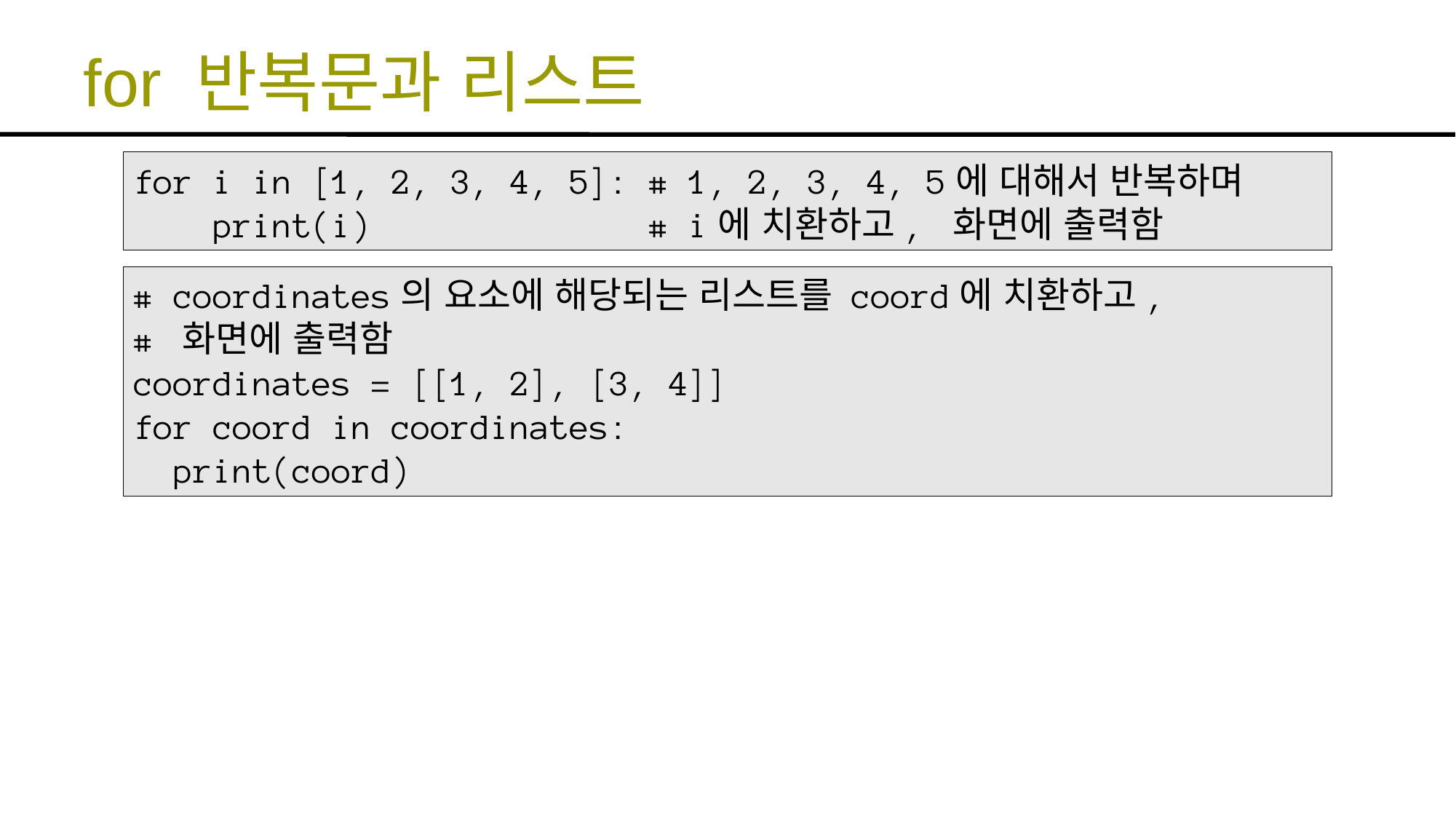

# for 반복문과 리스트

for i in [1, 2, 3, 4, 5]: # 1, 2, 3, 4, 5에 대해서 반복하며
    print(i)              # i에 치환하고, 화면에 출력함
# coordinates의 요소에 해당되는 리스트를 coord에 치환하고,
# 화면에 출력함
coordinates = [[1, 2], [3, 4]]
for coord in coordinates:
  print(coord)